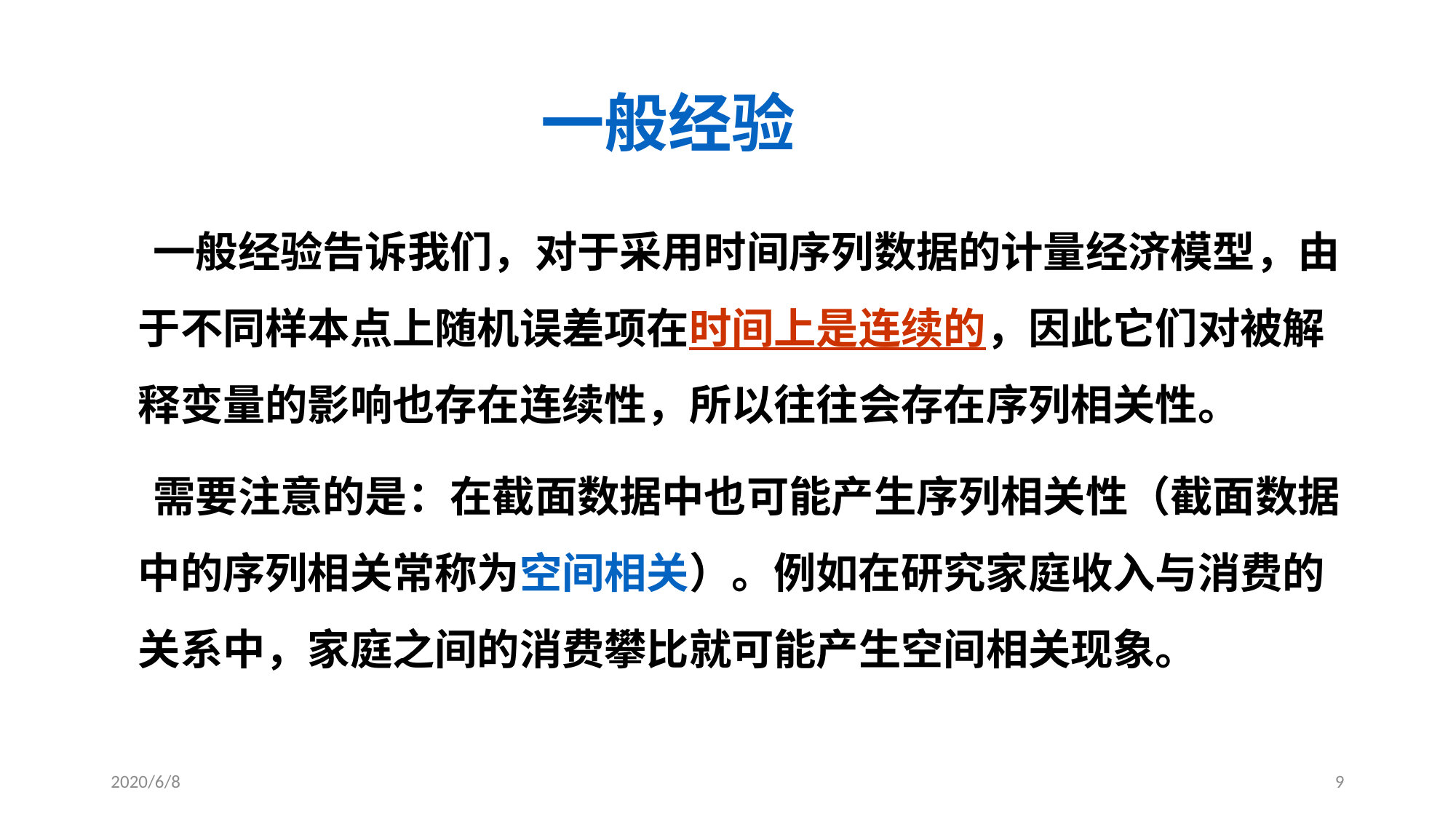

# 一般经验
　一般经验告诉我们，对于采用时间序列数据的计量经济模型，由于不同样本点上随机误差项在时间上是连续的，因此它们对被解释变量的影响也存在连续性，所以往往会存在序列相关性。
　需要注意的是：在截面数据中也可能产生序列相关性（截面数据中的序列相关常称为空间相关）。例如在研究家庭收入与消费的关系中，家庭之间的消费攀比就可能产生空间相关现象。
2020/6/8
9